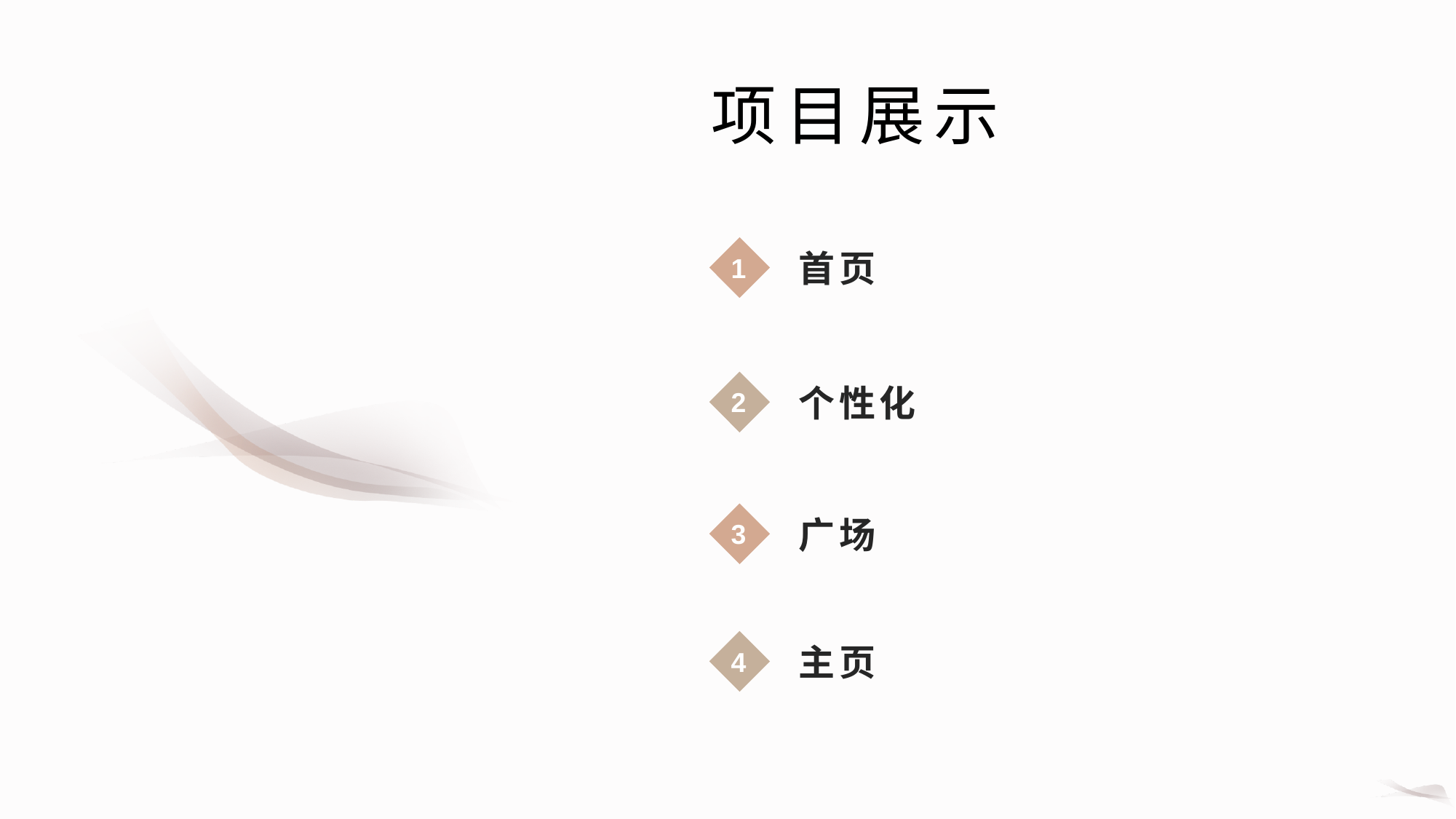

项目展示
首页

1
个性化

2
广场

3
主页

4